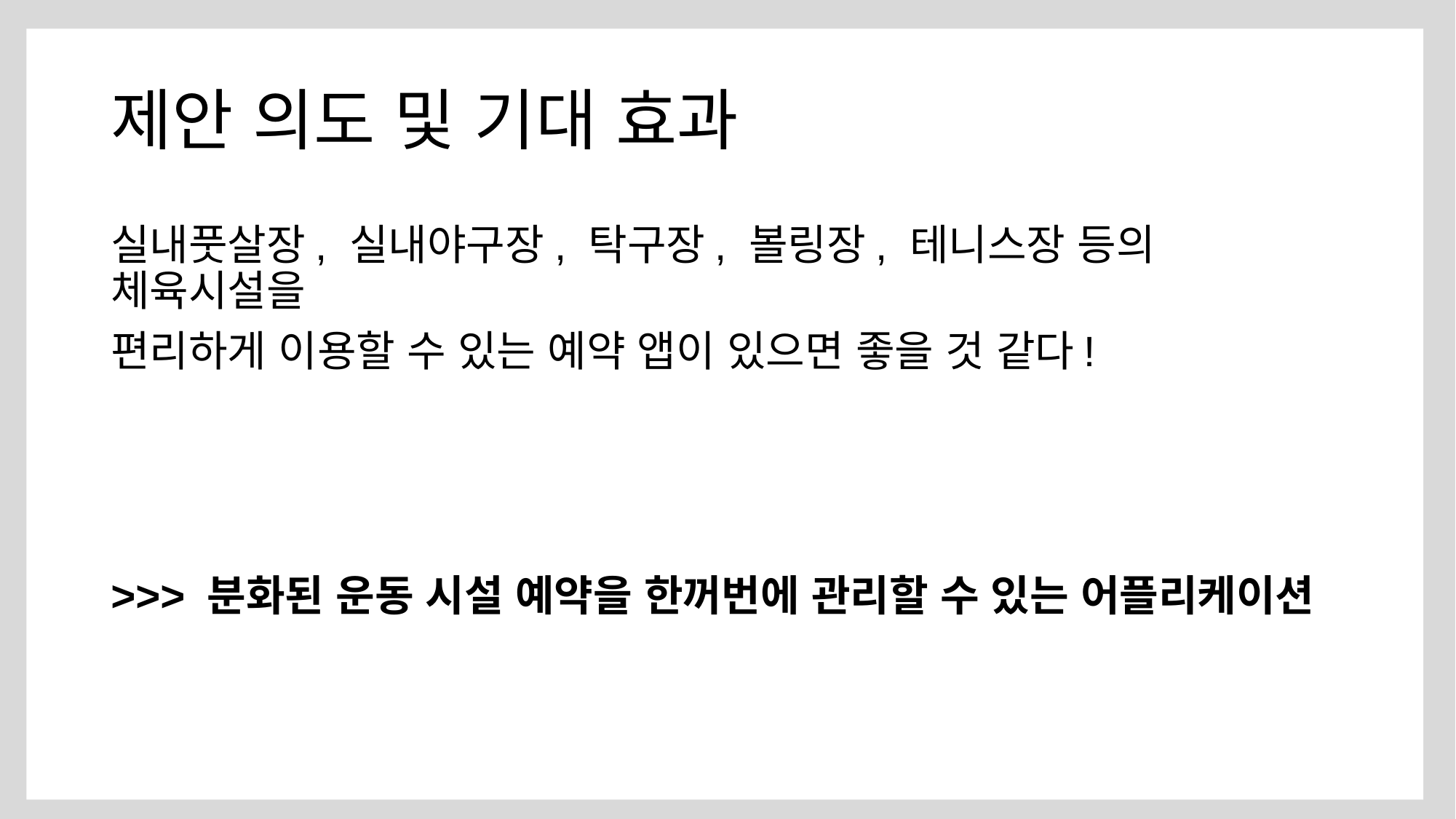

# 제안 의도 및 기대 효과
실내풋살장, 실내야구장, 탁구장, 볼링장, 테니스장 등의 체육시설을
편리하게 이용할 수 있는 예약 앱이 있으면 좋을 것 같다!

>>> 분화된 운동 시설 예약을 한꺼번에 관리할 수 있는 어플리케이션